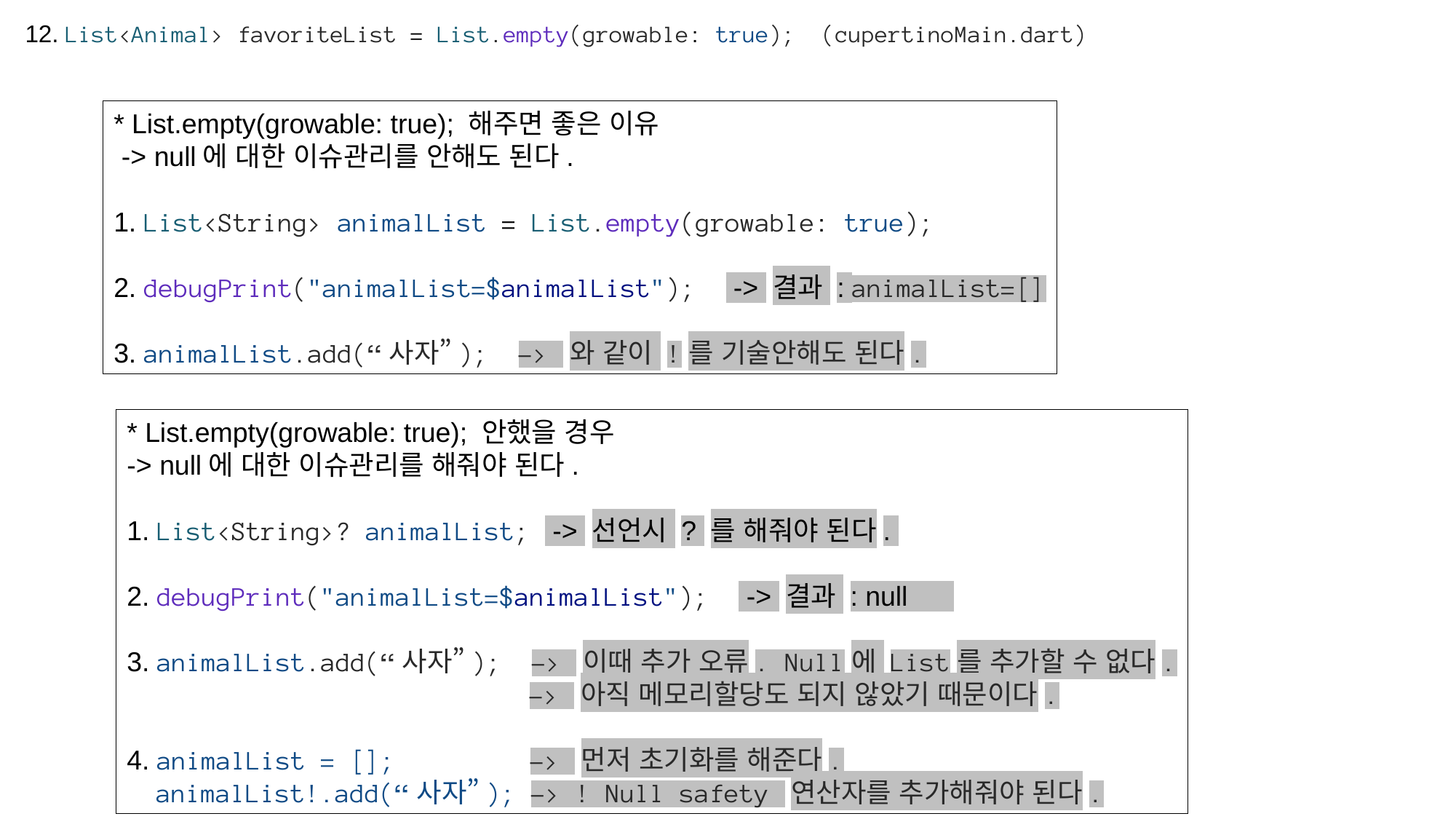

12. List<Animal> favoriteList = List.empty(growable: true);  (cupertinoMain.dart)
* List.empty(growable: true); 해주면 좋은 이유
 -> null에 대한 이슈관리를 안해도 된다.

1. List<String> animalList = List.empty(growable: true);

2. debugPrint("animalList=$animalList");   -> 결과 : animalList=[]

3. animalList.add(“사자”);  -> 와 같이 !를 기술안해도 된다.
* List.empty(growable: true); 안했을 경우
-> null에 대한 이슈관리를 해줘야 된다.

1. List<String>? animalList;  -> 선언시 ? 를 해줘야 된다.

2. debugPrint("animalList=$animalList");   -> 결과 : null

3. animalList.add(“사자”);  -> 이때 추가 오류. Null에 List를 추가할 수 없다.
                           -> 아직 메모리할당도 되지 않았기 때문이다.

4. animalList = [];         -> 먼저 초기화를 해준다.
  animalList!.add(“사자”); -> ! Null safety 연산자를 추가해줘야 된다.